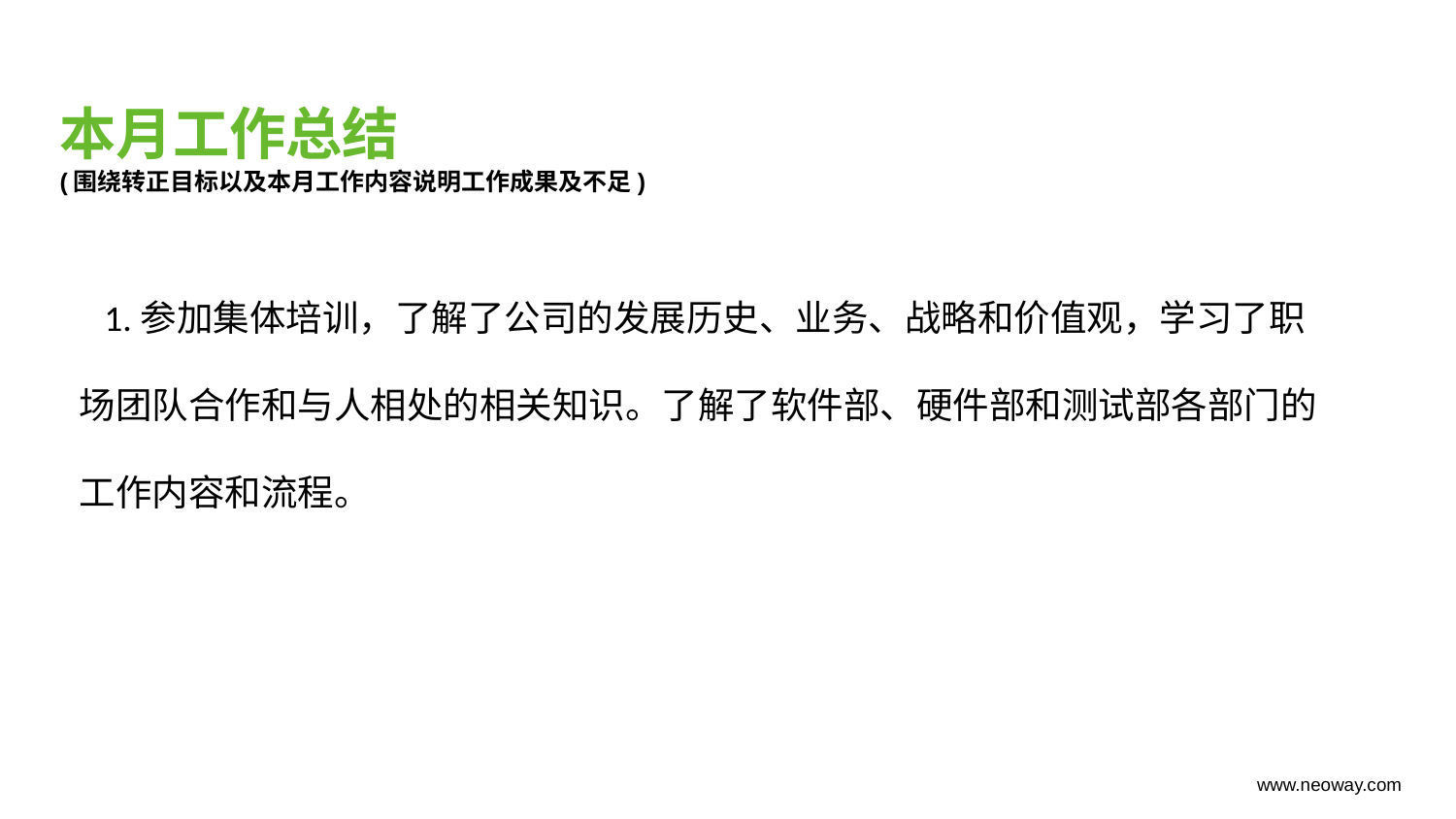

本月工作总结
(围绕转正目标以及本月工作内容说明工作成果及不足)
   1.参加集体培训，了解了公司的发展历史、业务、战略和价值观，学习了职场团队合作和与人相处的相关知识。了解了软件部、硬件部和测试部各部门的工作内容和流程。